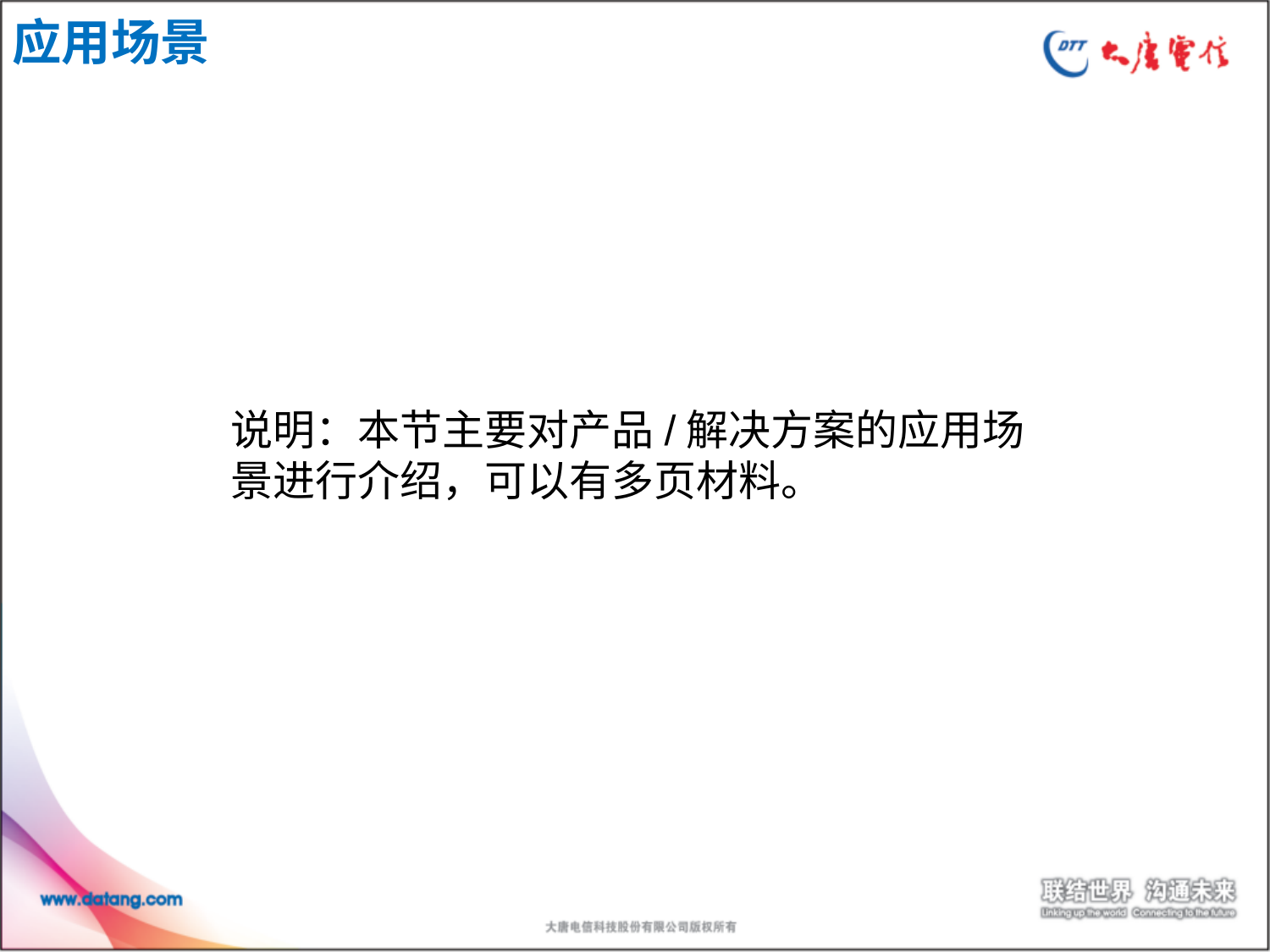

应用场景
说明：本节主要对产品/解决方案的应用场景进行介绍，可以有多页材料。